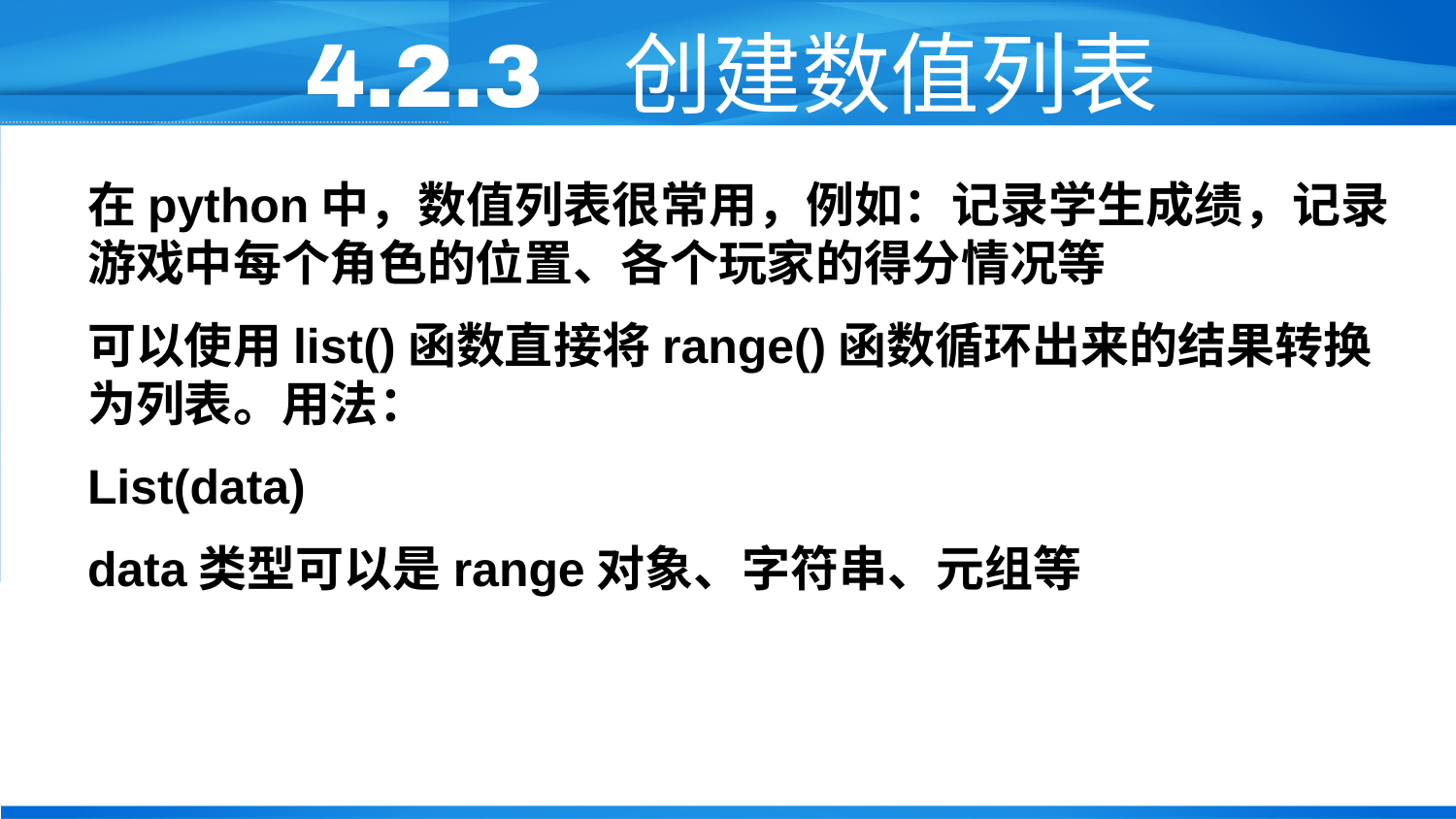

# 4.2.3  创建数值列表
在python中，数值列表很常用，例如：记录学生成绩，记录游戏中每个角色的位置、各个玩家的得分情况等
可以使用list()函数直接将range()函数循环出来的结果转换为列表。用法：
List(data)
data类型可以是range对象、字符串、元组等